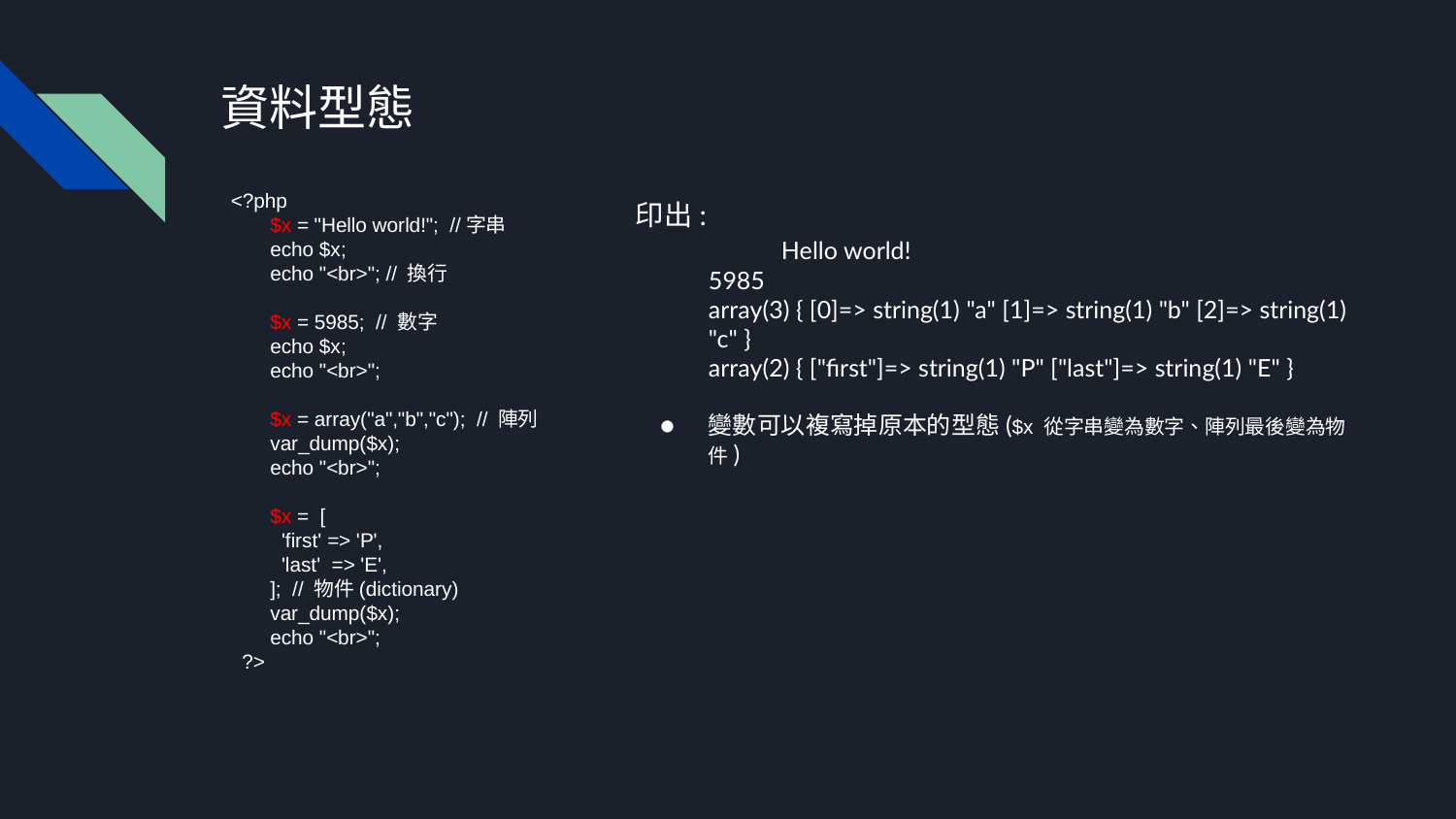

# 資料型態
      <?php
$x = "Hello world!";  //字串
echo $x;
echo "<br>"; // 換行

$x = 5985;  // 數字
echo $x;
echo "<br>";

$x = array("a","b","c");  // 陣列
var_dump($x);
echo "<br>";

$x =  [
  'first' => 'P',
  'last'  => 'E',
];  // 物件(dictionary)
var_dump($x);
echo "<br>";
        ?>

印出:
	Hello world!
5985
array(3) { [0]=> string(1) "a" [1]=> string(1) "b" [2]=> string(1) "c" }
array(2) { ["first"]=> string(1) "P" ["last"]=> string(1) "E" }

變數可以複寫掉原本的型態($x 從字串變為數字、陣列最後變為物件)